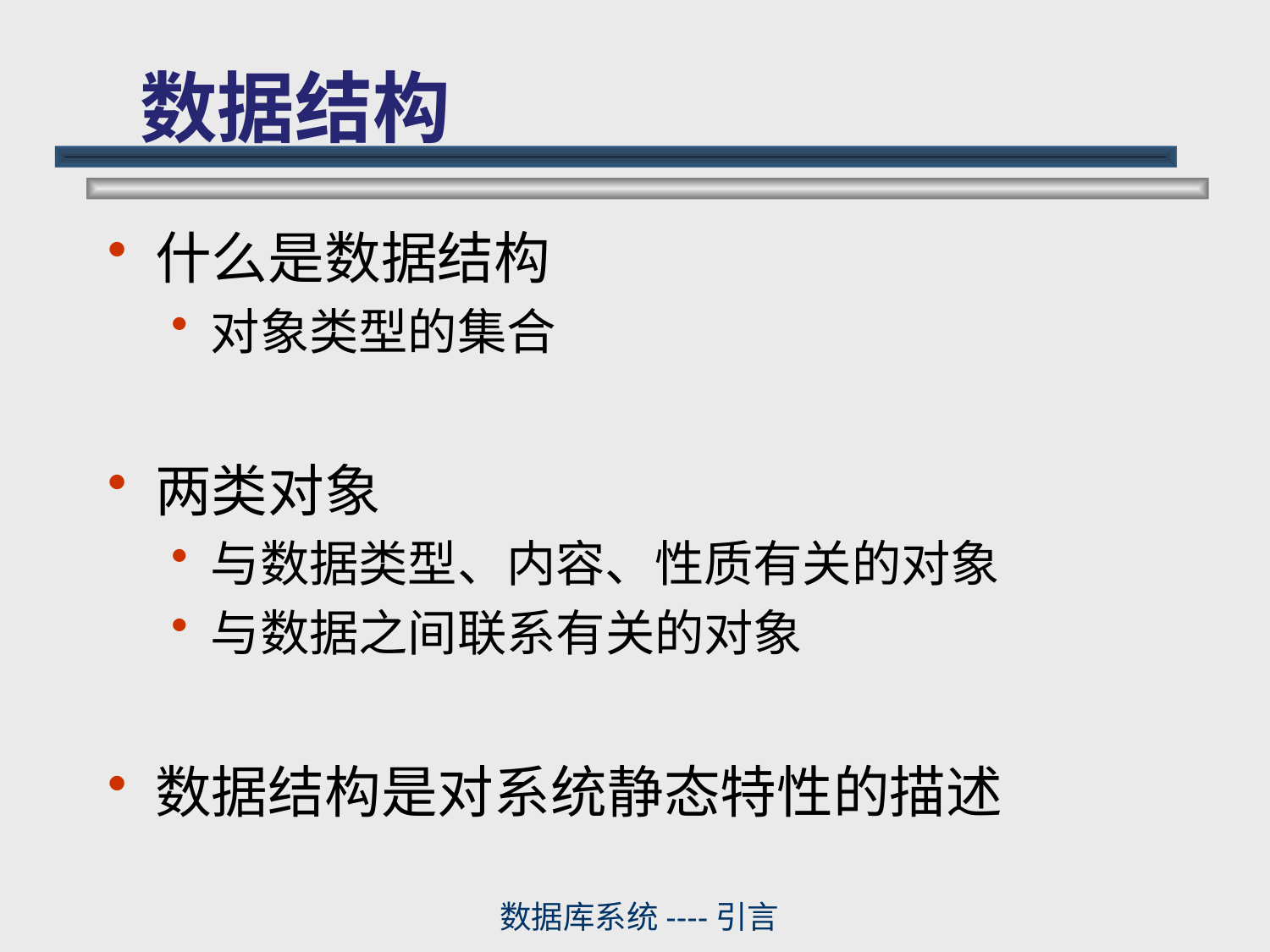

# 数据结构
什么是数据结构
对象类型的集合

两类对象
与数据类型、内容、性质有关的对象
与数据之间联系有关的对象

数据结构是对系统静态特性的描述
数据库系统----引言